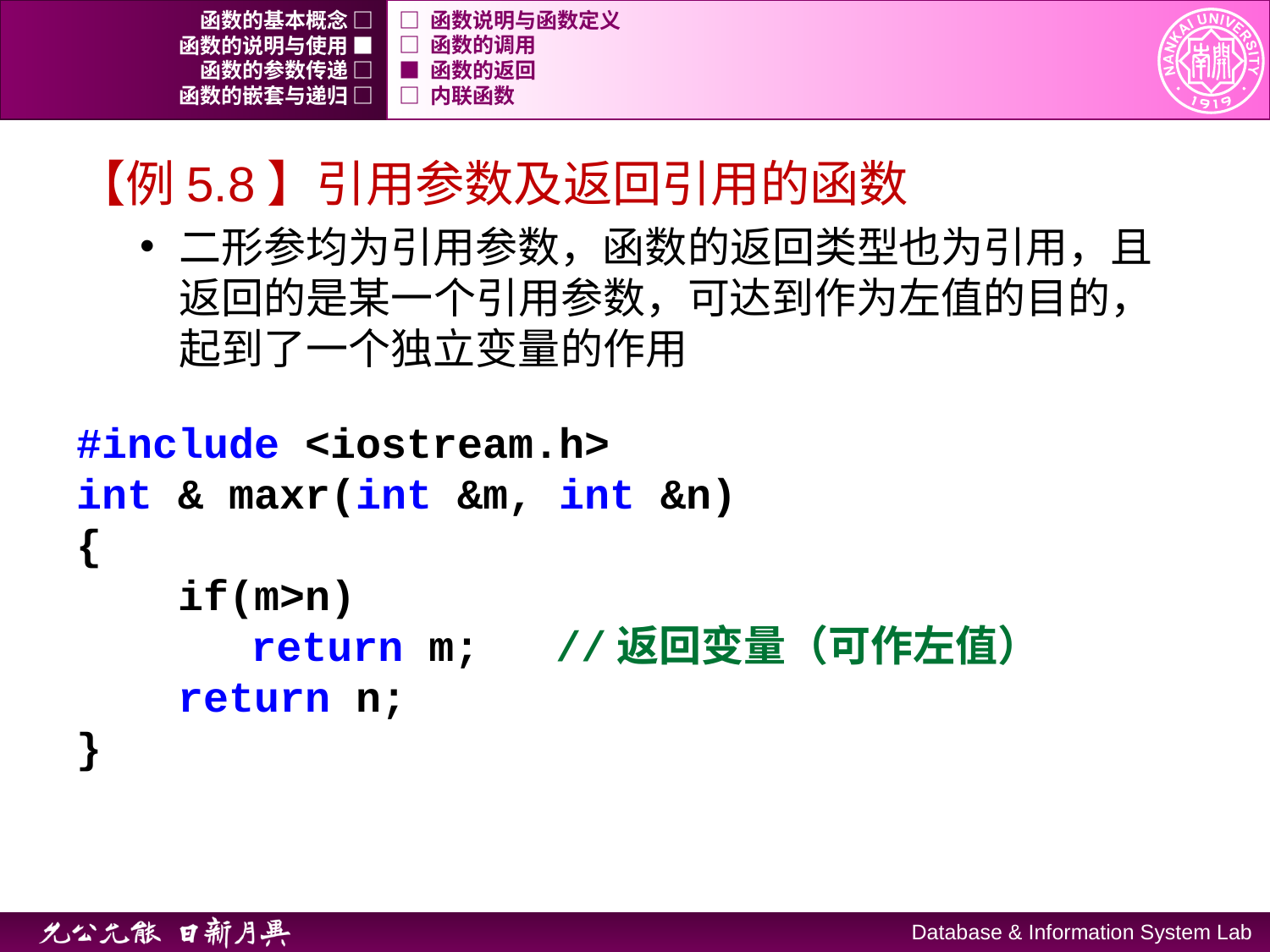

函数的基本概念 □
□ 函数说明与函数定义
函数的说明与使用 ■
□ 函数的调用
函数的参数传递 □
■ 函数的返回
函数的嵌套与递归 □
□ 内联函数
【例5.8】引用参数及返回引用的函数
二形参均为引用参数，函数的返回类型也为引用，且返回的是某一个引用参数，可达到作为左值的目的，起到了一个独立变量的作用

#include <iostream.h>
int & maxr(int &m, int &n)
{
    if(m>n)
	     return m;   //返回变量（可作左值）
    return n;
}